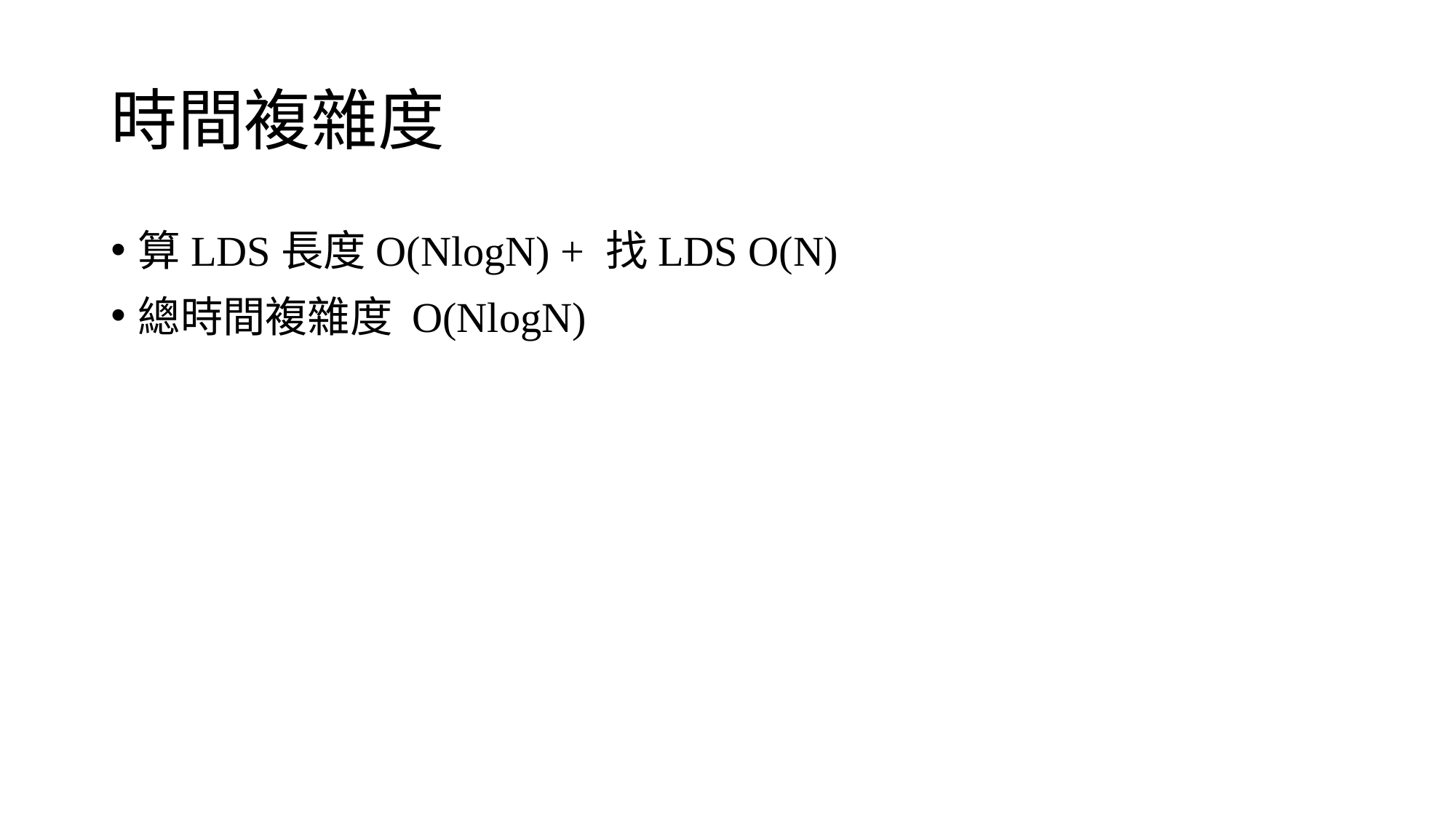

# 時間複雜度
算LDS長度O(NlogN) + 找LDS O(N)
總時間複雜度 O(NlogN)